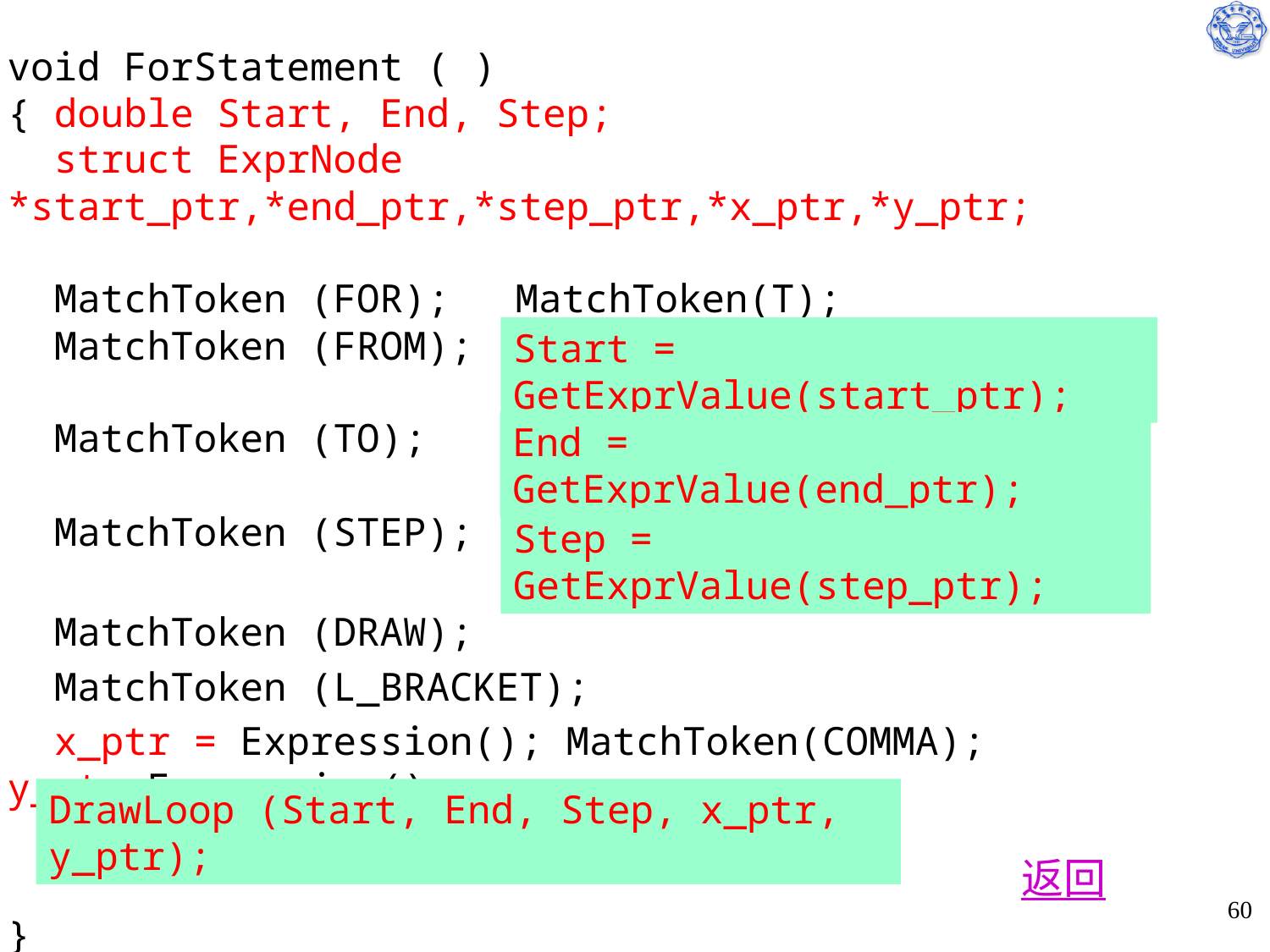

void ForStatement ( )
{ double Start, End, Step;
  struct ExprNode *start_ptr,*end_ptr,*step_ptr,*x_ptr,*y_ptr;

  MatchToken (FOR); 	MatchToken(T);
  MatchToken (FROM);	start_ptr=Expression();

  MatchToken (TO);	    	end_ptr=Expression();

  MatchToken (STEP);	step_ptr=Expression();

  MatchToken (DRAW);
  MatchToken (L_BRACKET);
  x_ptr = Expression(); MatchToken(COMMA); y_ptr=Expression();
  MatchToken (R_BRACKET);

}
Start = GetExprValue(start_ptr);
End = GetExprValue(end_ptr);
Step = GetExprValue(step_ptr);
DrawLoop (Start, End, Step, x_ptr, y_ptr);
返回
60